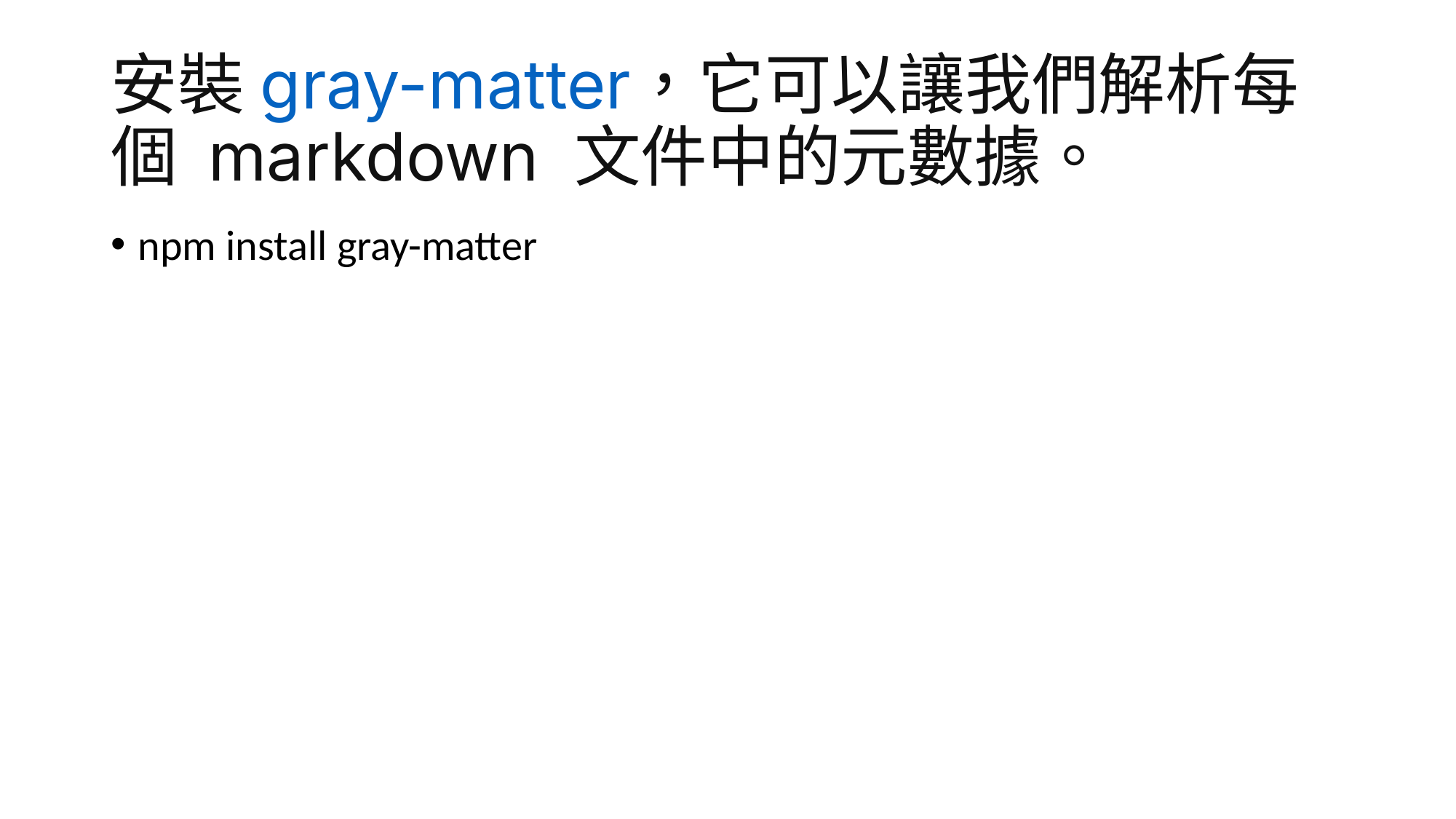

# 安裝gray-matter，它可以讓我們解析每個 markdown 文件中的元數據。
npm install gray-matter